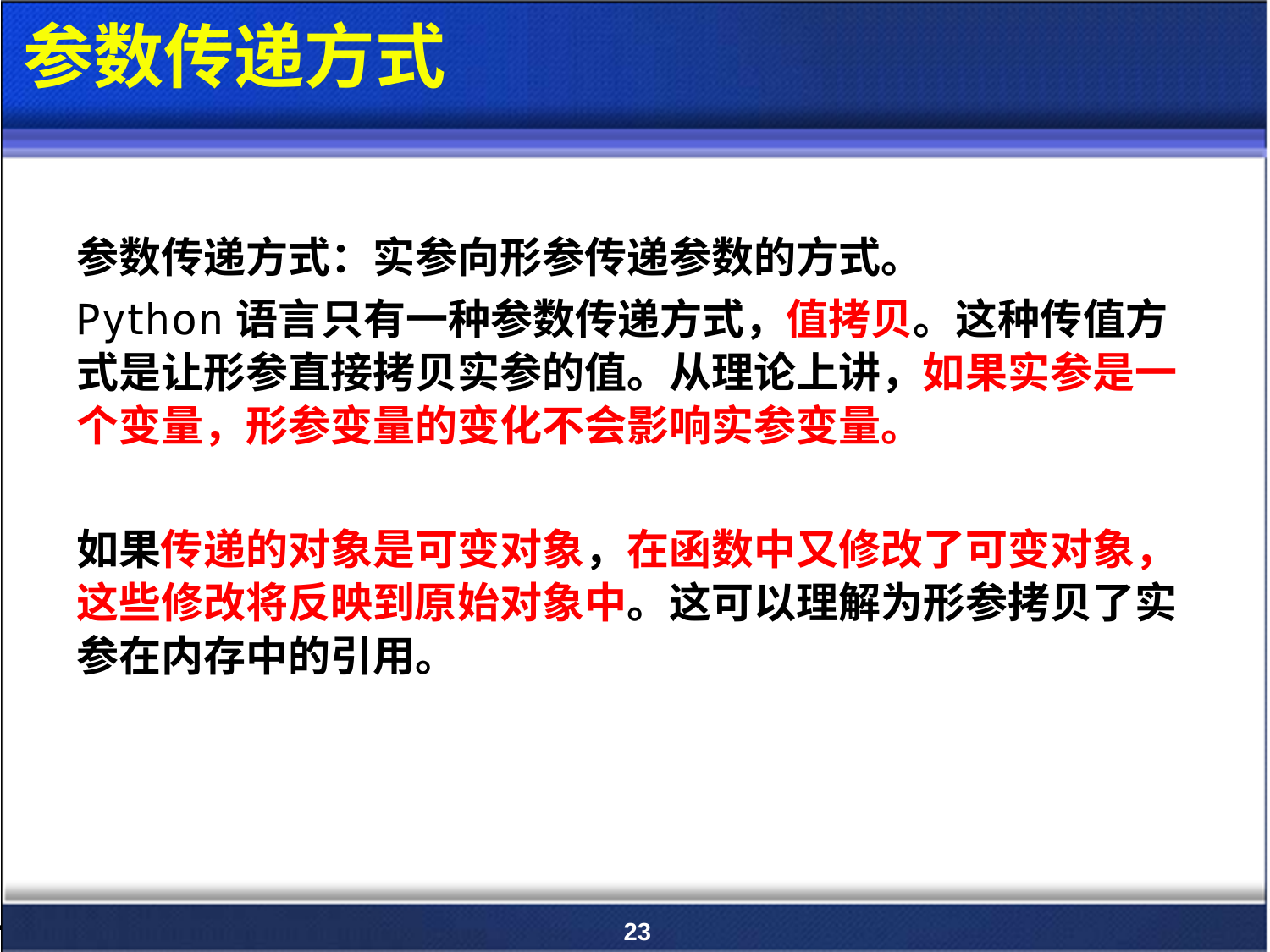

# 参数传递方式
参数传递方式：实参向形参传递参数的方式。
Python语言只有一种参数传递方式，值拷贝。这种传值方式是让形参直接拷贝实参的值。从理论上讲，如果实参是一个变量，形参变量的变化不会影响实参变量。

如果传递的对象是可变对象，在函数中又修改了可变对象，这些修改将反映到原始对象中。这可以理解为形参拷贝了实参在内存中的引用。
23